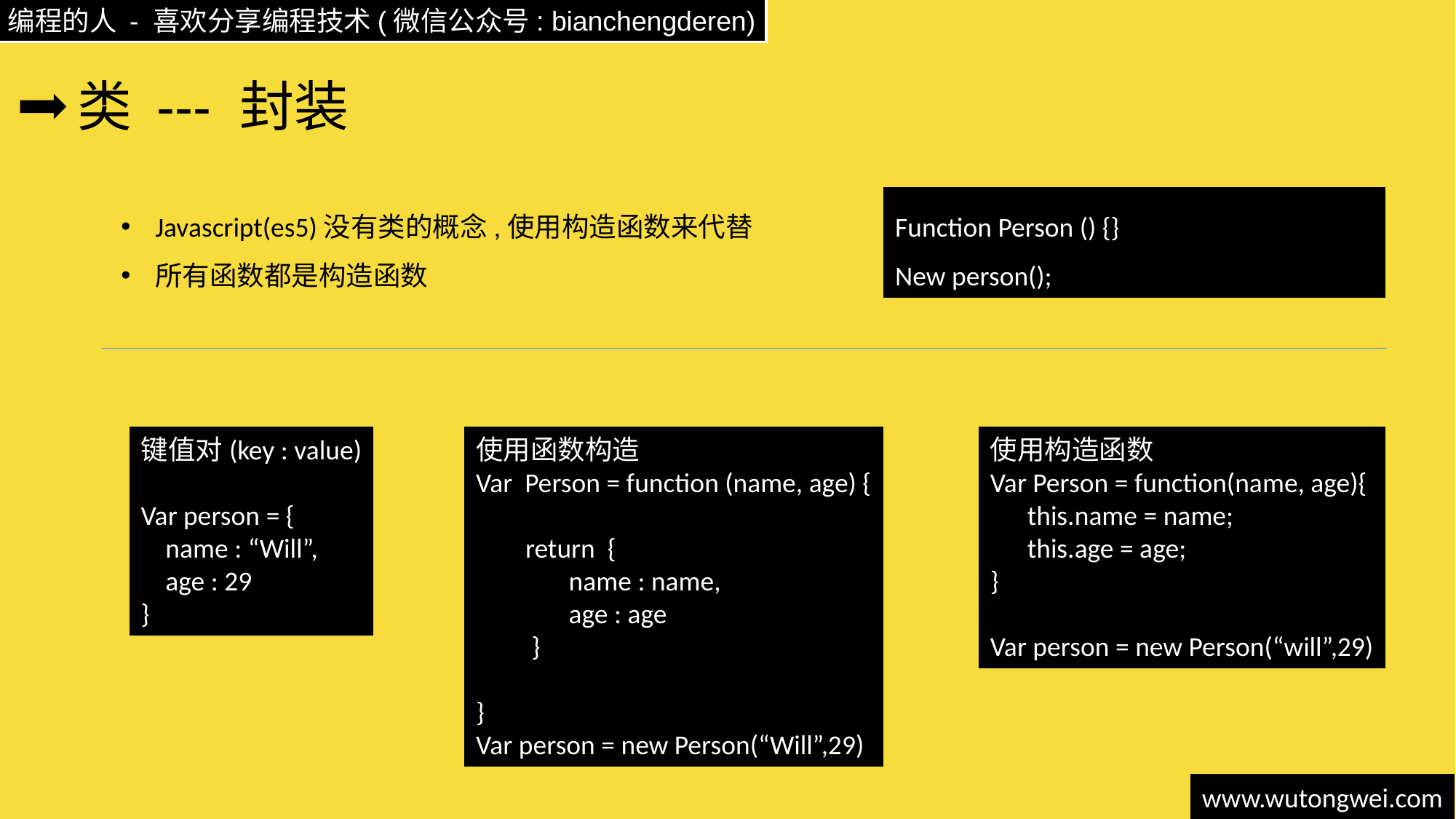

# 类 --- 封装
Javascript(es5)没有类的概念,使用构造函数来代替
所有函数都是构造函数
Function Person () {}
New person();
键值对(key : value)

Var person = {
    name : “Will”,
    age : 29
}
使用函数构造
Var  Person = function (name, age) {

        return  {
               name : name,
               age : age
         }

}
Var person = new Person(“Will”,29)
使用构造函数
Var Person = function(name, age){
      this.name = name;
      this.age = age;
}

Var person = new Person(“will”,29)